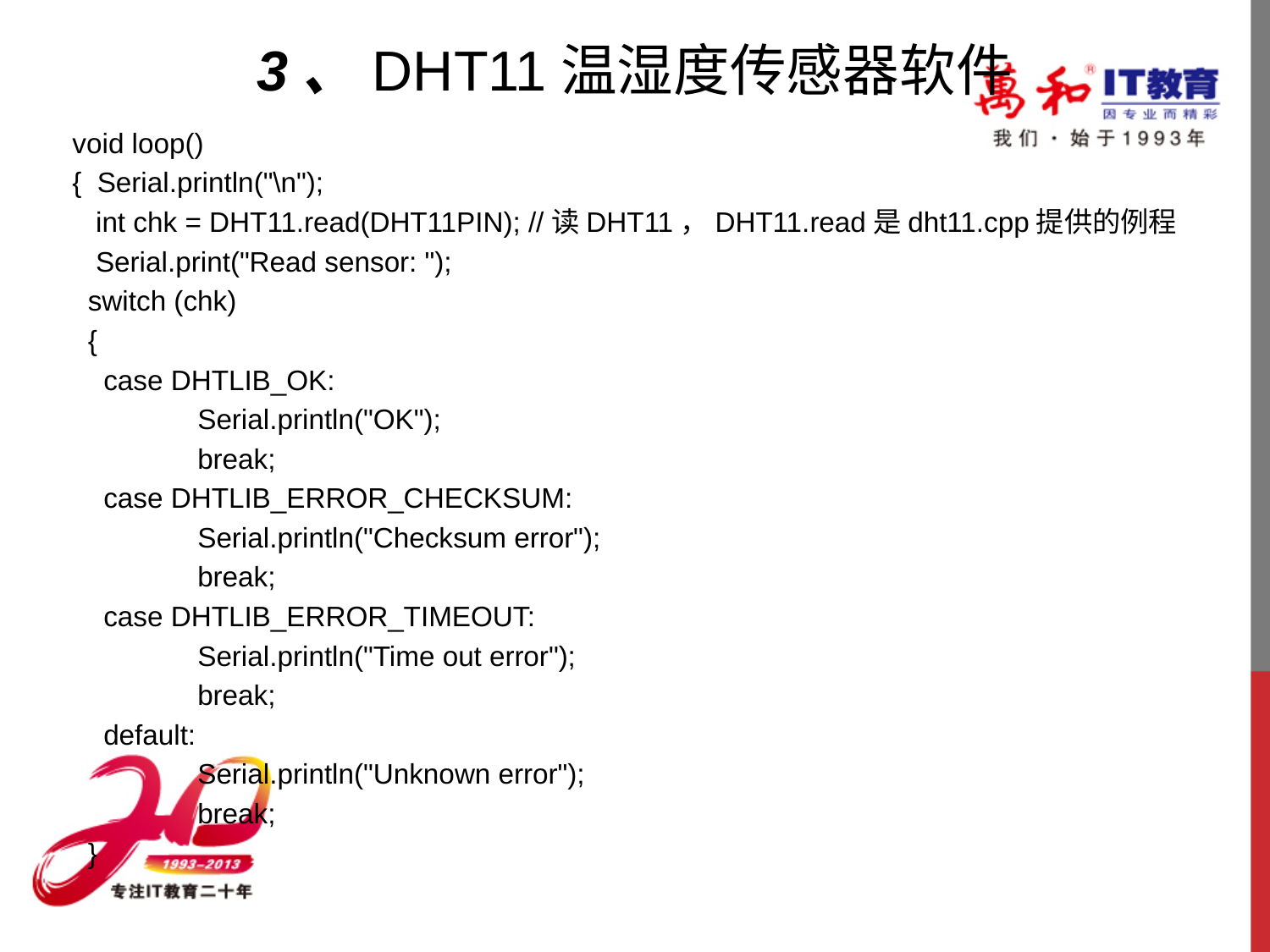

# 3、DHT11温湿度传感器软件
void loop()
{  Serial.println("\n");
   int chk = DHT11.read(DHT11PIN); //读DHT11，DHT11.read是dht11.cpp提供的例程
   Serial.print("Read sensor: ");
  switch (chk)
  {
    case DHTLIB_OK:
                Serial.println("OK");
                break;
    case DHTLIB_ERROR_CHECKSUM:
                Serial.println("Checksum error");
                break;
    case DHTLIB_ERROR_TIMEOUT:
                Serial.println("Time out error");
                break;
    default:
                Serial.println("Unknown error");
                break;
  }